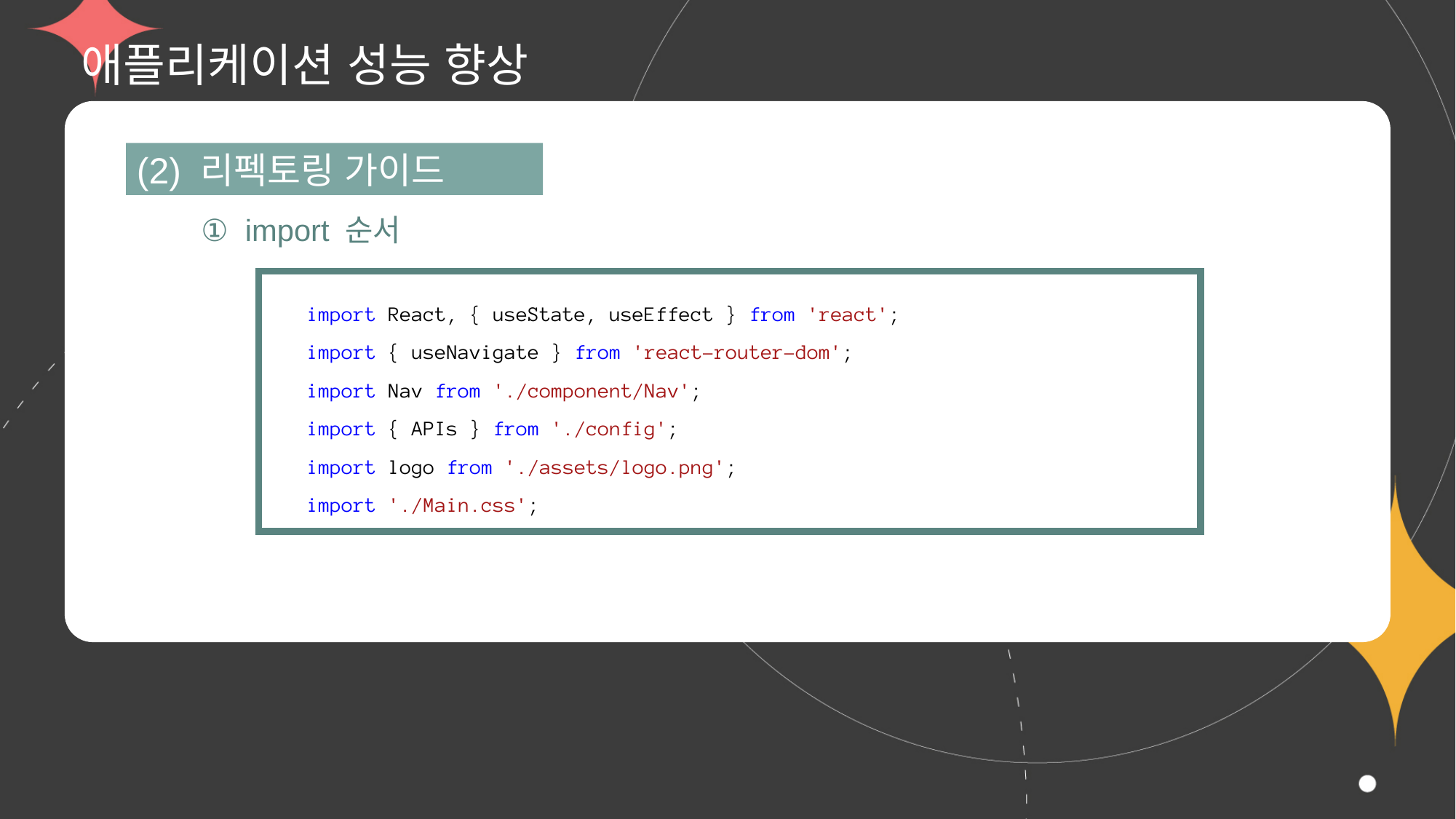

# 애플리케이션 성능 향상
(2) 리펙토링 가이드
①  import 순서

import React, { useState, useEffect } from 'react';
import { useNavigate } from 'react-router-dom';
import Nav from './component/Nav';
import { APIs } from './config';
import logo from './assets/logo.png';
import './Main.css';